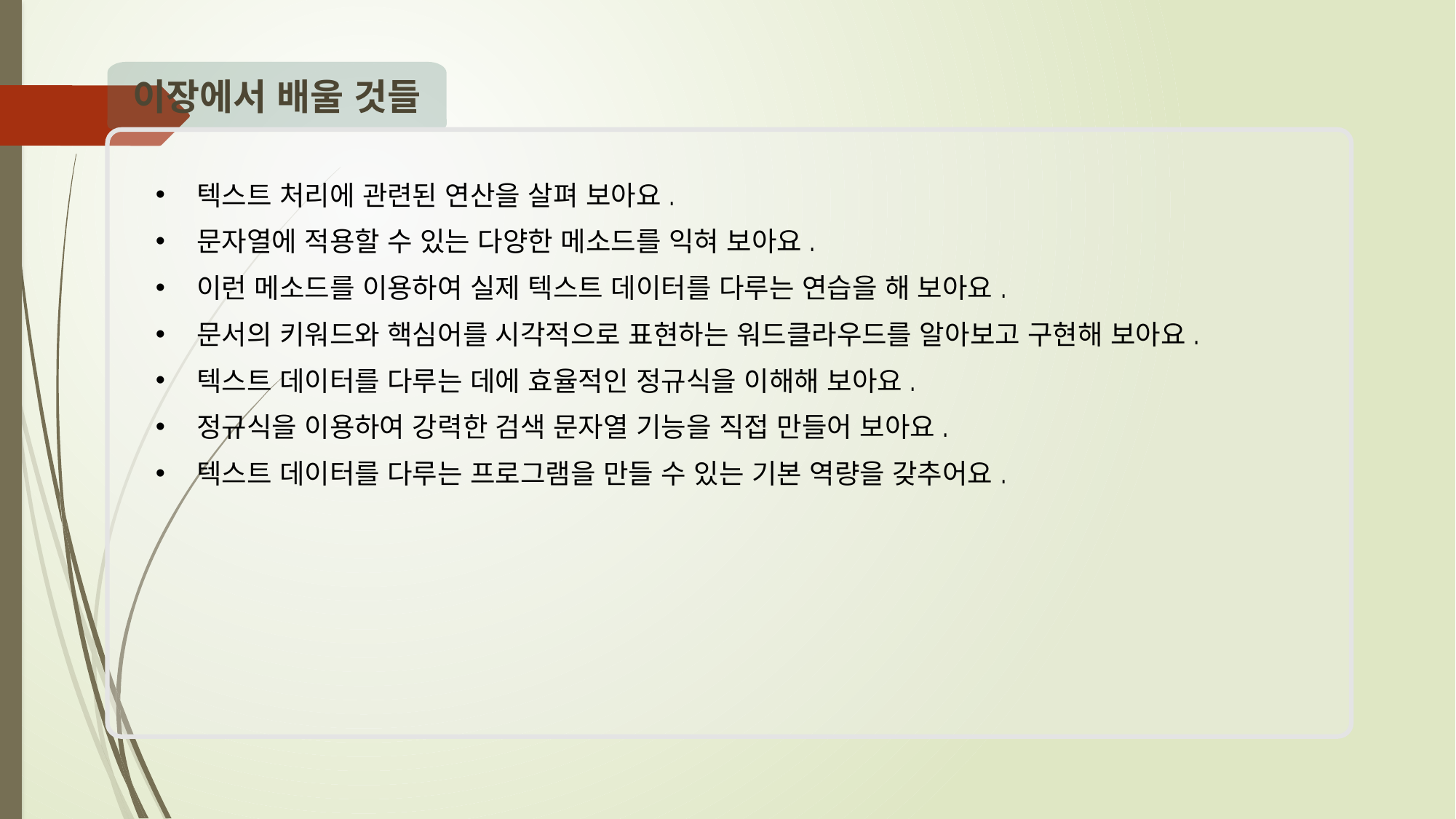

이장에서 배울 것들

텍스트 처리에 관련된 연산을 살펴 보아요.
문자열에 적용할 수 있는 다양한 메소드를 익혀 보아요.
이런 메소드를 이용하여 실제 텍스트 데이터를 다루는 연습을 해 보아요.
문서의 키워드와 핵심어를 시각적으로 표현하는 워드클라우드를 알아보고 구현해 보아요.
텍스트 데이터를 다루는 데에 효율적인 정규식을 이해해 보아요.
정규식을 이용하여 강력한 검색 문자열 기능을 직접 만들어 보아요.
텍스트 데이터를 다루는 프로그램을 만들 수 있는 기본 역량을 갖추어요.